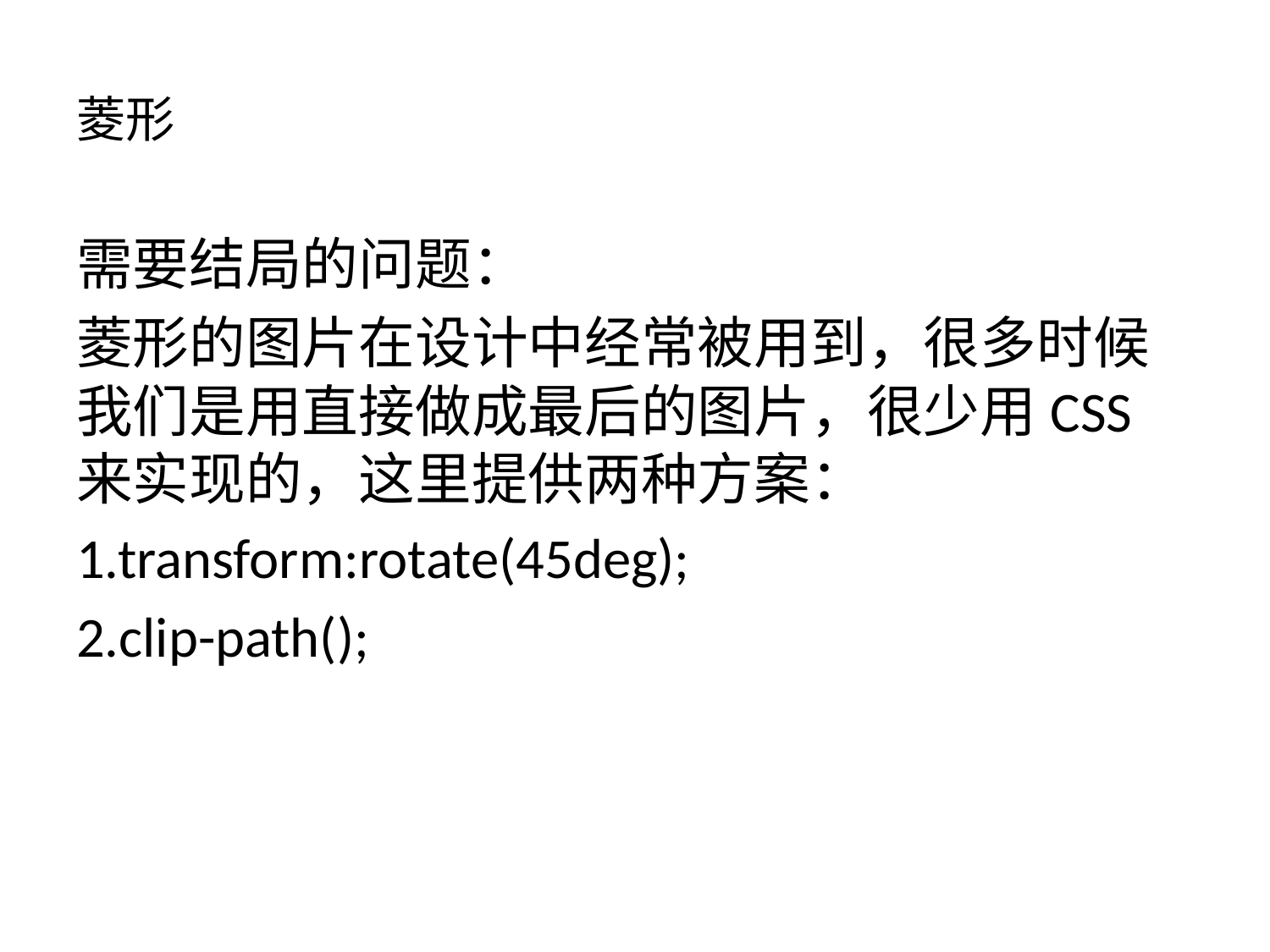

# 菱形
需要结局的问题：
菱形的图片在设计中经常被用到，很多时候我们是用直接做成最后的图片，很少用CSS来实现的，这里提供两种方案：
1.transform:rotate(45deg);
2.clip-path();